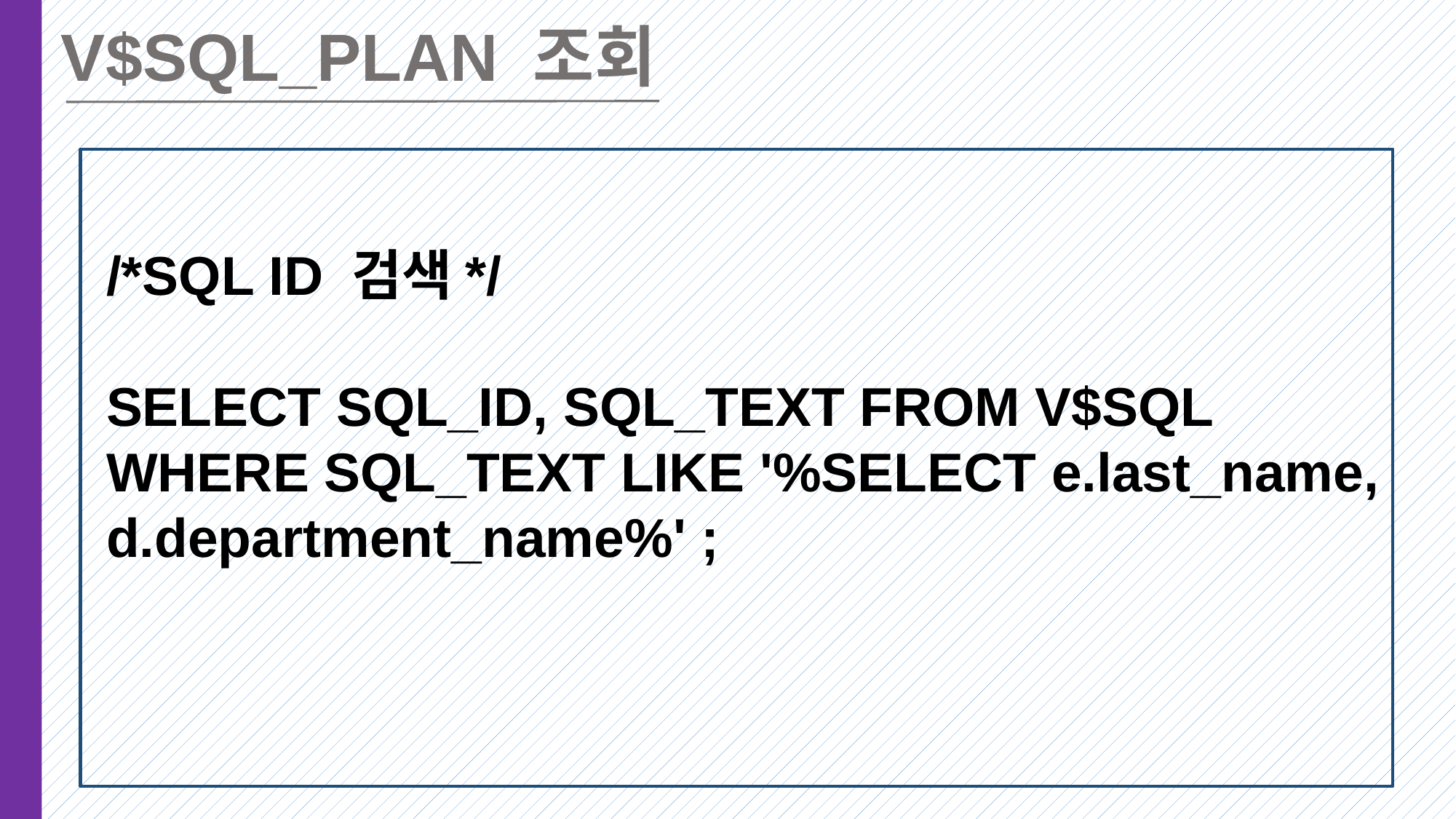

V$SQL_PLAN 조회

/*SQL ID 검색*/

SELECT SQL_ID, SQL_TEXT FROM V$SQL WHERE SQL_TEXT LIKE '%SELECT e.last_name, d.department_name%' ;